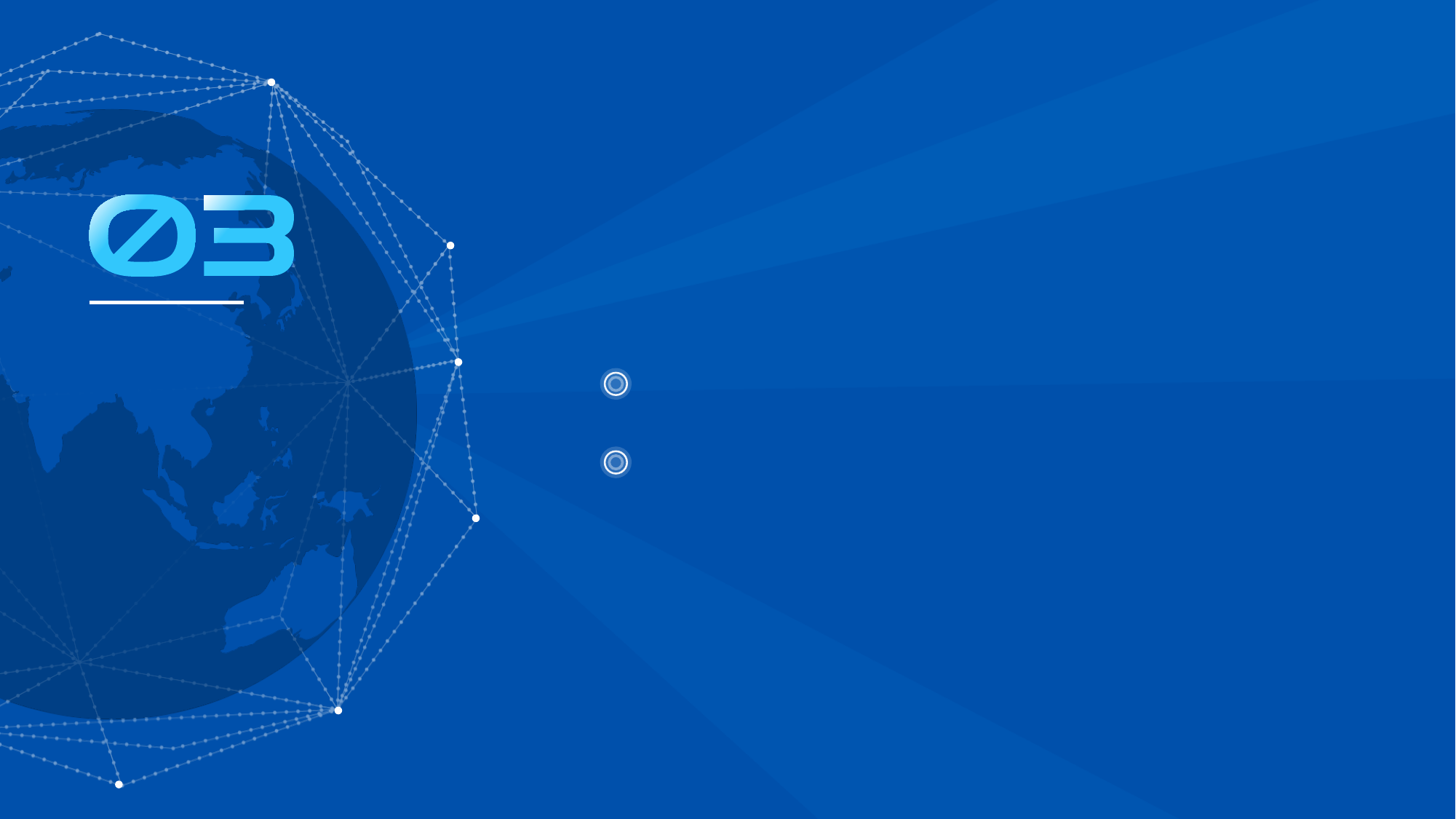

메뉴 선택
실전 코드
메뉴 선택 코드 설계
메뉴 선택 코드 문법 설명